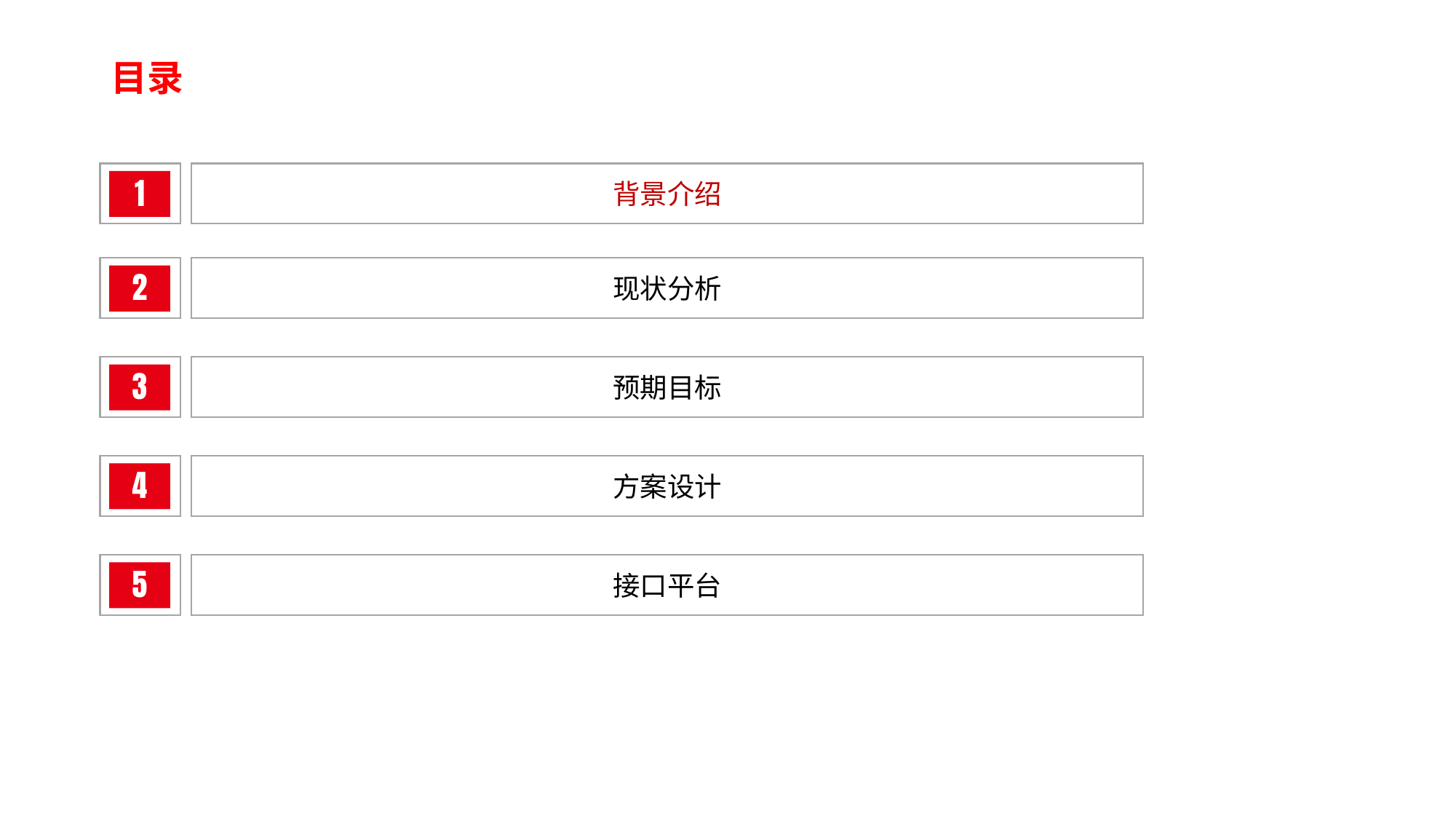

# 目录

背景介绍
1

现状分析
2

预期目标
3

方案设计
4

接口平台
5